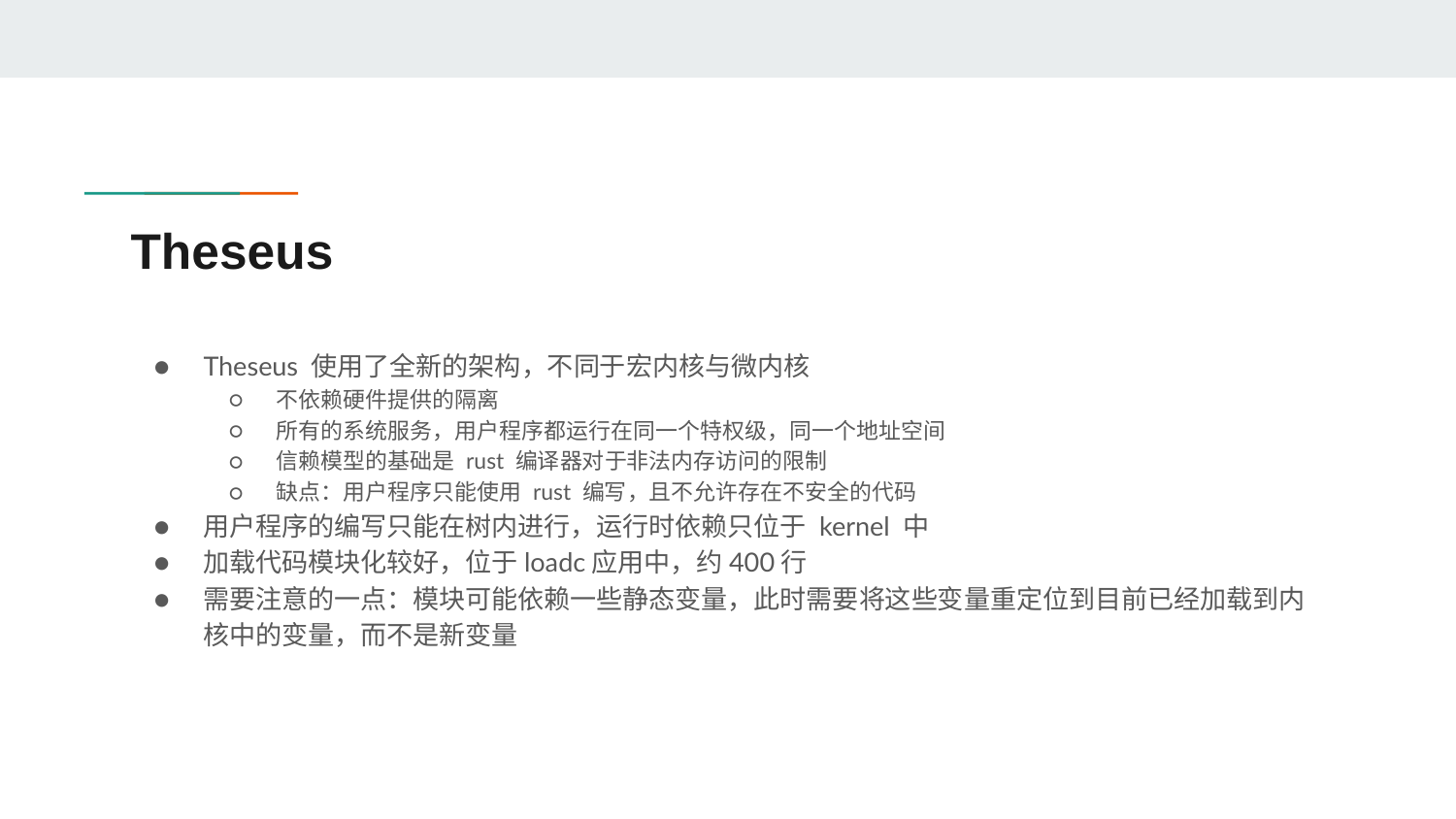

# Theseus
Theseus 使用了全新的架构，不同于宏内核与微内核
不依赖硬件提供的隔离
所有的系统服务，用户程序都运行在同一个特权级，同一个地址空间
信赖模型的基础是 rust 编译器对于非法内存访问的限制
缺点：用户程序只能使用 rust 编写，且不允许存在不安全的代码
用户程序的编写只能在树内进行，运行时依赖只位于 kernel 中
加载代码模块化较好，位于loadc应用中，约400行
需要注意的一点：模块可能依赖一些静态变量，此时需要将这些变量重定位到目前已经加载到内核中的变量，而不是新变量